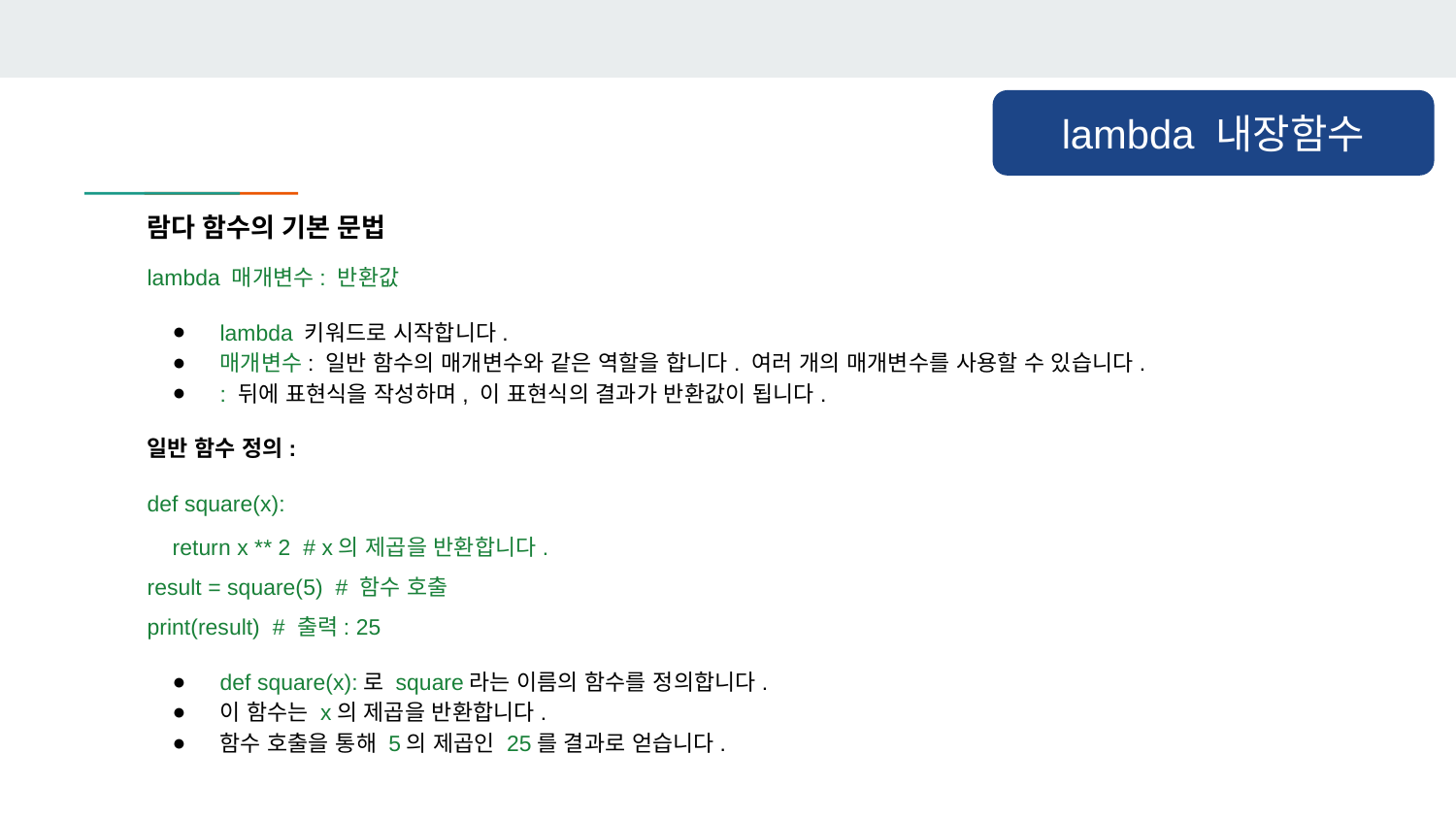

lambda 내장함수
람다 함수의 기본 문법
lambda 매개변수: 반환값
lambda 키워드로 시작합니다.
매개변수: 일반 함수의 매개변수와 같은 역할을 합니다. 여러 개의 매개변수를 사용할 수 있습니다.
: 뒤에 표현식을 작성하며, 이 표현식의 결과가 반환값이 됩니다.
일반 함수 정의:
def square(x):
    return x ** 2  # x의 제곱을 반환합니다.
result = square(5)  # 함수 호출
print(result)  # 출력: 25
def square(x):로 square라는 이름의 함수를 정의합니다.
이 함수는 x의 제곱을 반환합니다.
함수 호출을 통해 5의 제곱인 25를 결과로 얻습니다.